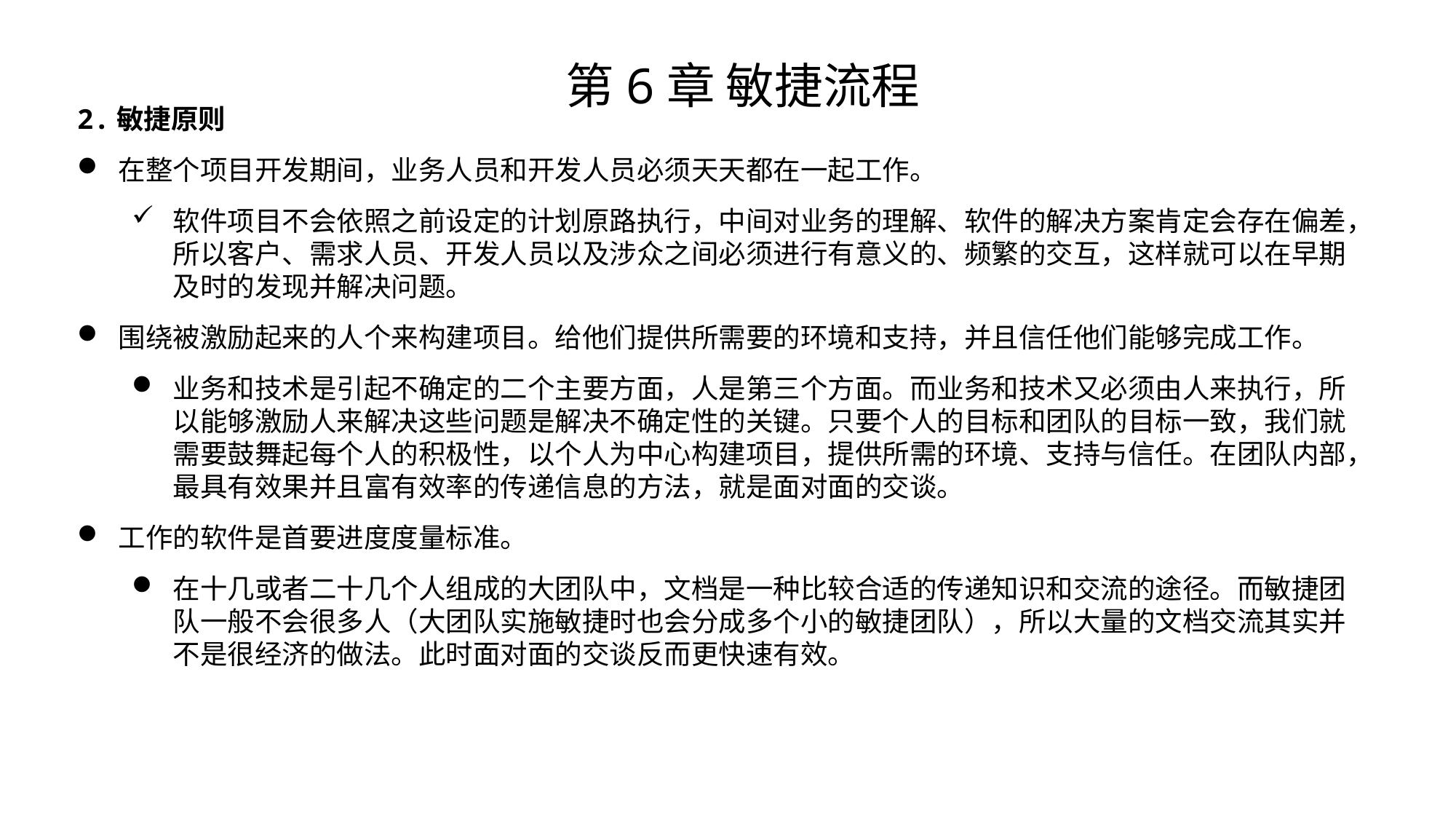

第6章 敏捷流程
2.敏捷原则
在整个项目开发期间，业务人员和开发人员必须天天都在一起工作。
软件项目不会依照之前设定的计划原路执行，中间对业务的理解、软件的解决方案肯定会存在偏差，所以客户、需求人员、开发人员以及涉众之间必须进行有意义的、频繁的交互，这样就可以在早期及时的发现并解决问题。
围绕被激励起来的人个来构建项目。给他们提供所需要的环境和支持，并且信任他们能够完成工作。
业务和技术是引起不确定的二个主要方面，人是第三个方面。而业务和技术又必须由人来执行，所以能够激励人来解决这些问题是解决不确定性的关键。只要个人的目标和团队的目标一致，我们就需要鼓舞起每个人的积极性，以个人为中心构建项目，提供所需的环境、支持与信任。在团队内部，最具有效果并且富有效率的传递信息的方法，就是面对面的交谈。
工作的软件是首要进度度量标准。
在十几或者二十几个人组成的大团队中，文档是一种比较合适的传递知识和交流的途径。而敏捷团队一般不会很多人（大团队实施敏捷时也会分成多个小的敏捷团队），所以大量的文档交流其实并不是很经济的做法。此时面对面的交谈反而更快速有效。